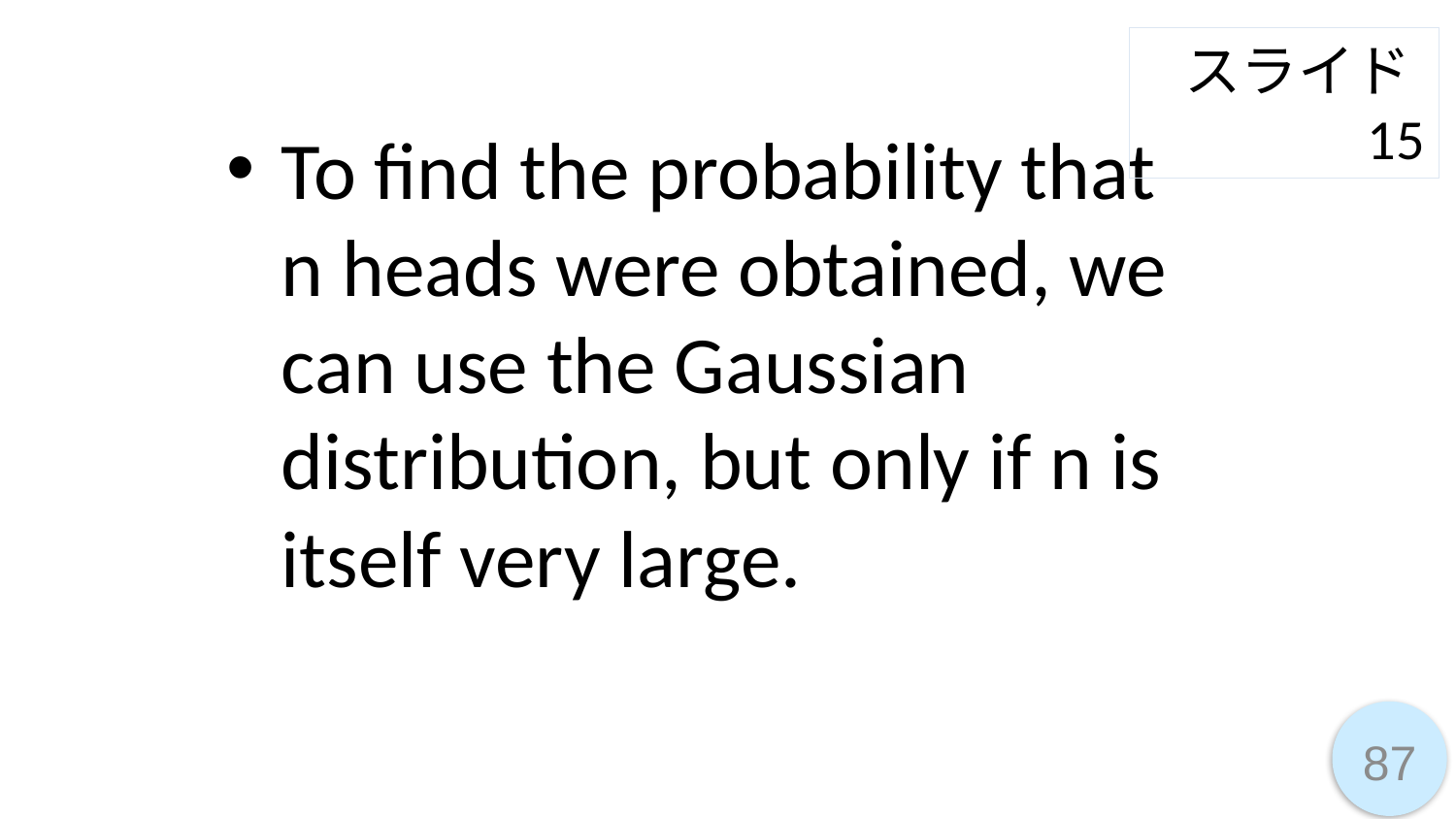

スライド15
To find the probability that n heads were obtained, we can use the Gaussian distribution, but only if n is itself very large.
87